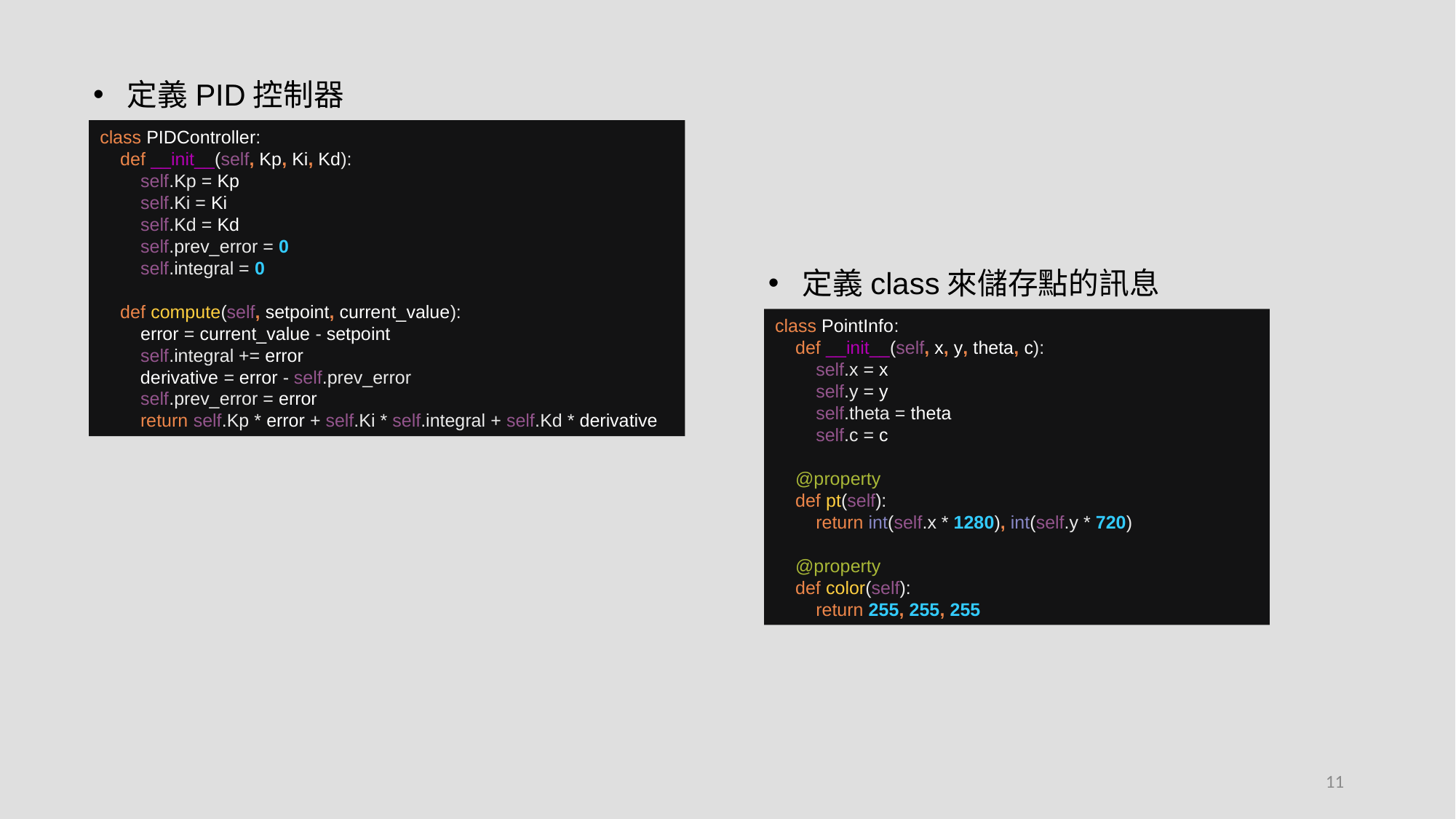

定義PID控制器
class PIDController:
    def __init__(self, Kp, Ki, Kd):
        self.Kp = Kp
        self.Ki = Ki
        self.Kd = Kd
        self.prev_error = 0
        self.integral = 0
    def compute(self, setpoint, current_value):
        error = current_value - setpoint
        self.integral += error
        derivative = error - self.prev_error
        self.prev_error = error
        return self.Kp * error + self.Ki * self.integral + self.Kd * derivative
定義class來儲存點的訊息
class PointInfo:
    def __init__(self, x, y, theta, c):
        self.x = x
        self.y = y
        self.theta = theta
        self.c = c
    @property
    def pt(self):
        return int(self.x * 1280), int(self.y * 720)
    @property
    def color(self):
        return 255, 255, 255
11